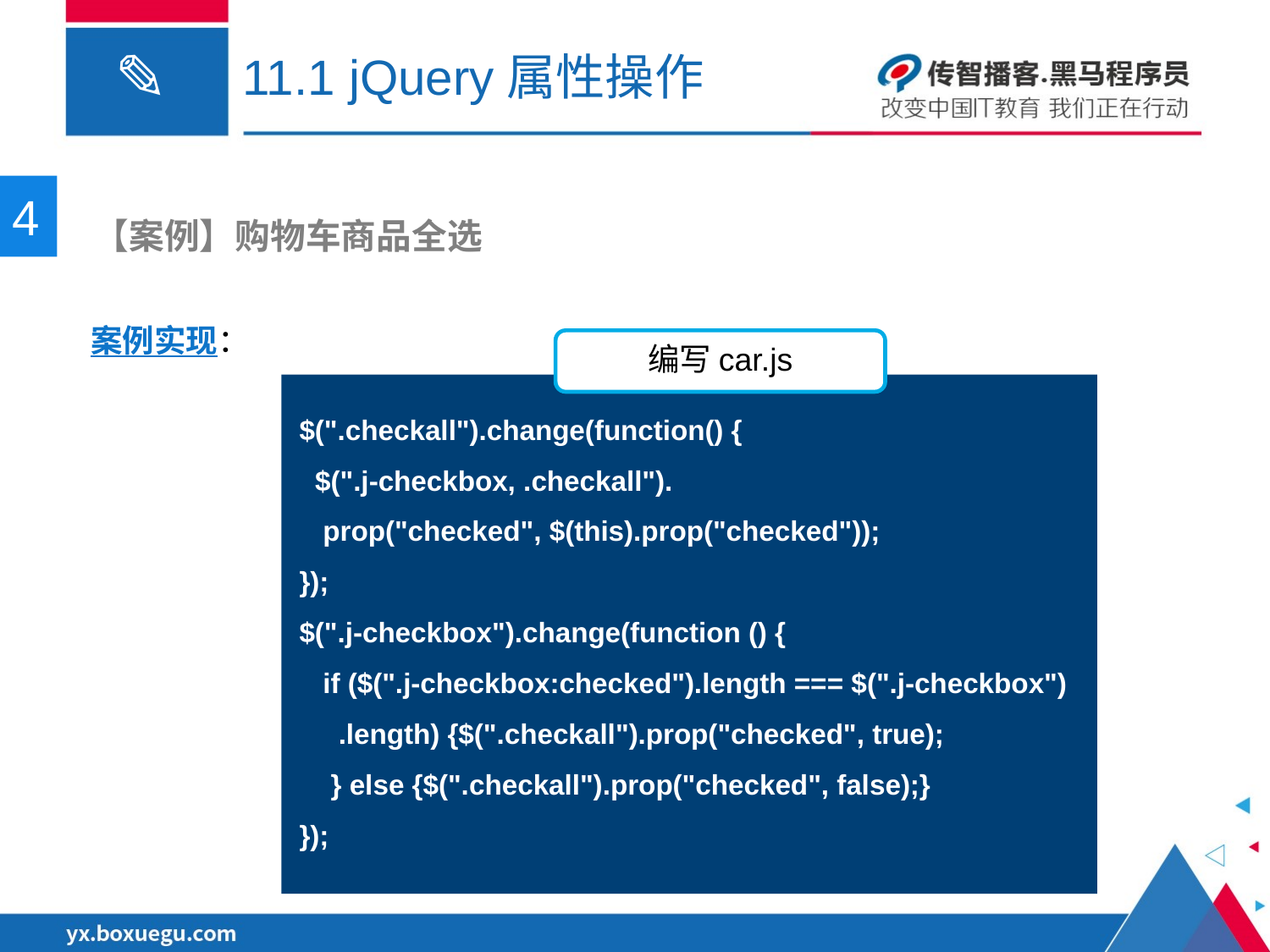

# 11.1 jQuery属性操作

4
  【案例】购物车商品全选
案例实现：
编写car.js

$(".checkall").change(function() {
  $(".j-checkbox, .checkall").
   prop("checked", $(this).prop("checked"));
});
$(".j-checkbox").change(function () {
   if ($(".j-checkbox:checked").length === $(".j-checkbox")
     .length) {$(".checkall").prop("checked", true);
    } else {$(".checkall").prop("checked", false);}
});